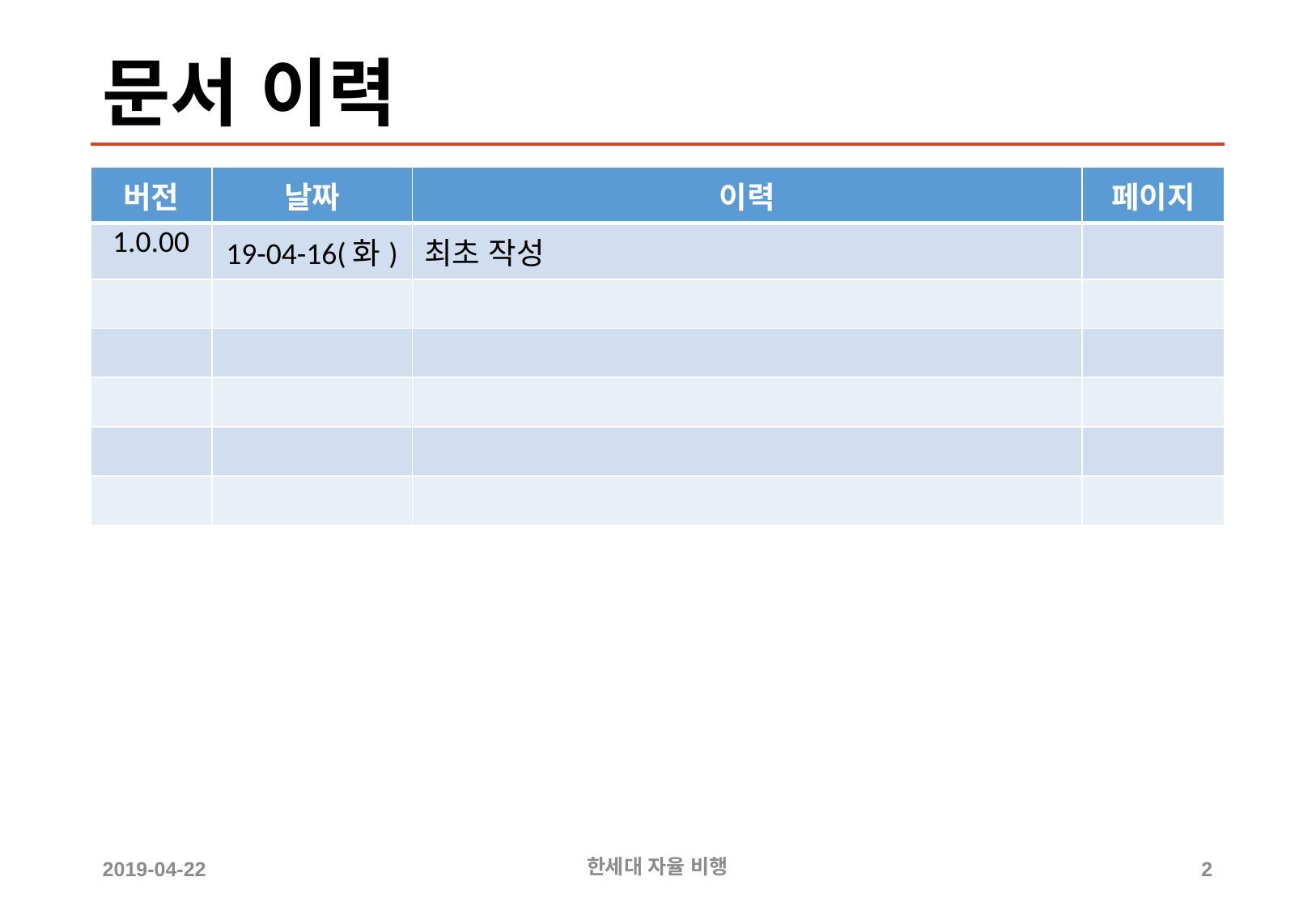

# 문서 이력
| 버전 | 날짜 | 이력 | 페이지 |
| --- | --- | --- | --- |
| 1.0.00 | 19-04-16(화) | 최초 작성 |  |
|  |  |  |  |
|  |  |  |  |
|  |  |  |  |
|  |  |  |  |
|  |  |  |  |
2019-04-22
한세대 자율 비행
2